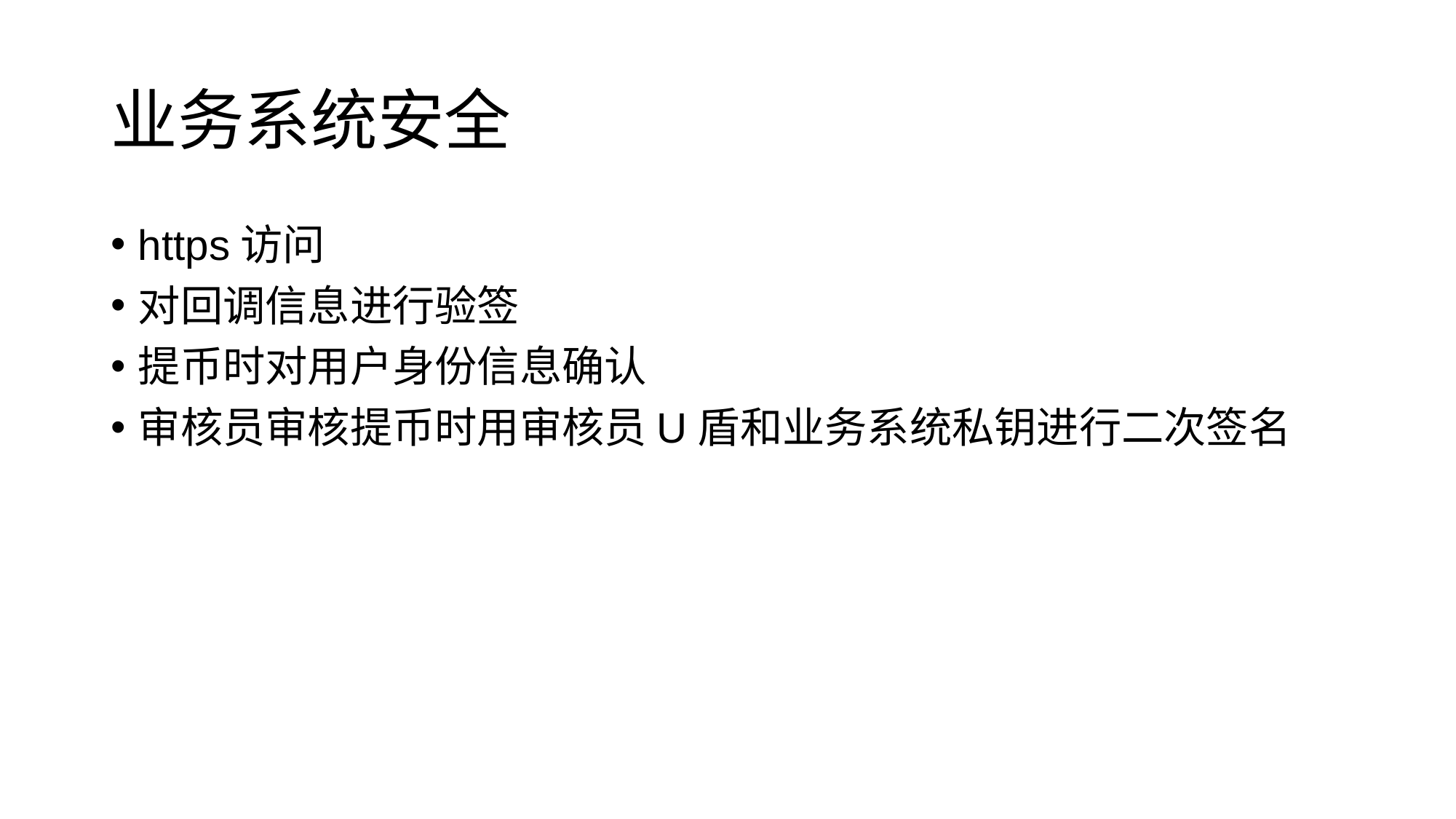

# 业务系统安全
https访问
对回调信息进行验签
提币时对用户身份信息确认
审核员审核提币时用审核员U盾和业务系统私钥进行二次签名